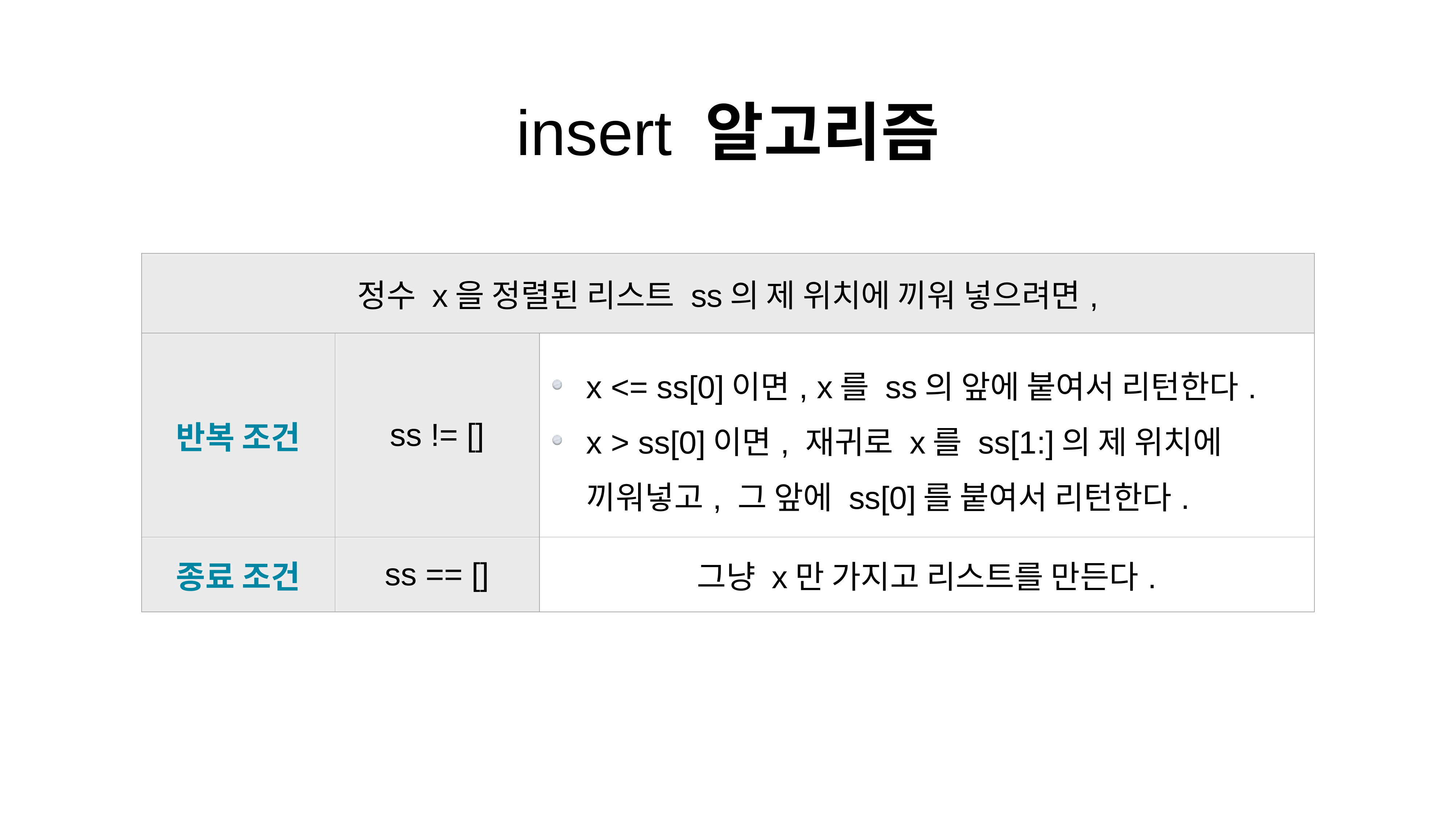

insert 알고리즘
| 정수 x을 정렬된 리스트 ss의 제 위치에 끼워 넣으려면, |  |  |
| --- | --- | --- |
| 반복 조건 | ss != [] | x <= ss[0]이면, x를 ss의 앞에 붙여서 리턴한다. x > ss[0]이면, 재귀로 x를 ss[1:]의 제 위치에 끼워넣고, 그 앞에 ss[0]를 붙여서 리턴한다. |
| 종료 조건 | ss == [] | 그냥 x만 가지고 리스트를 만든다. |